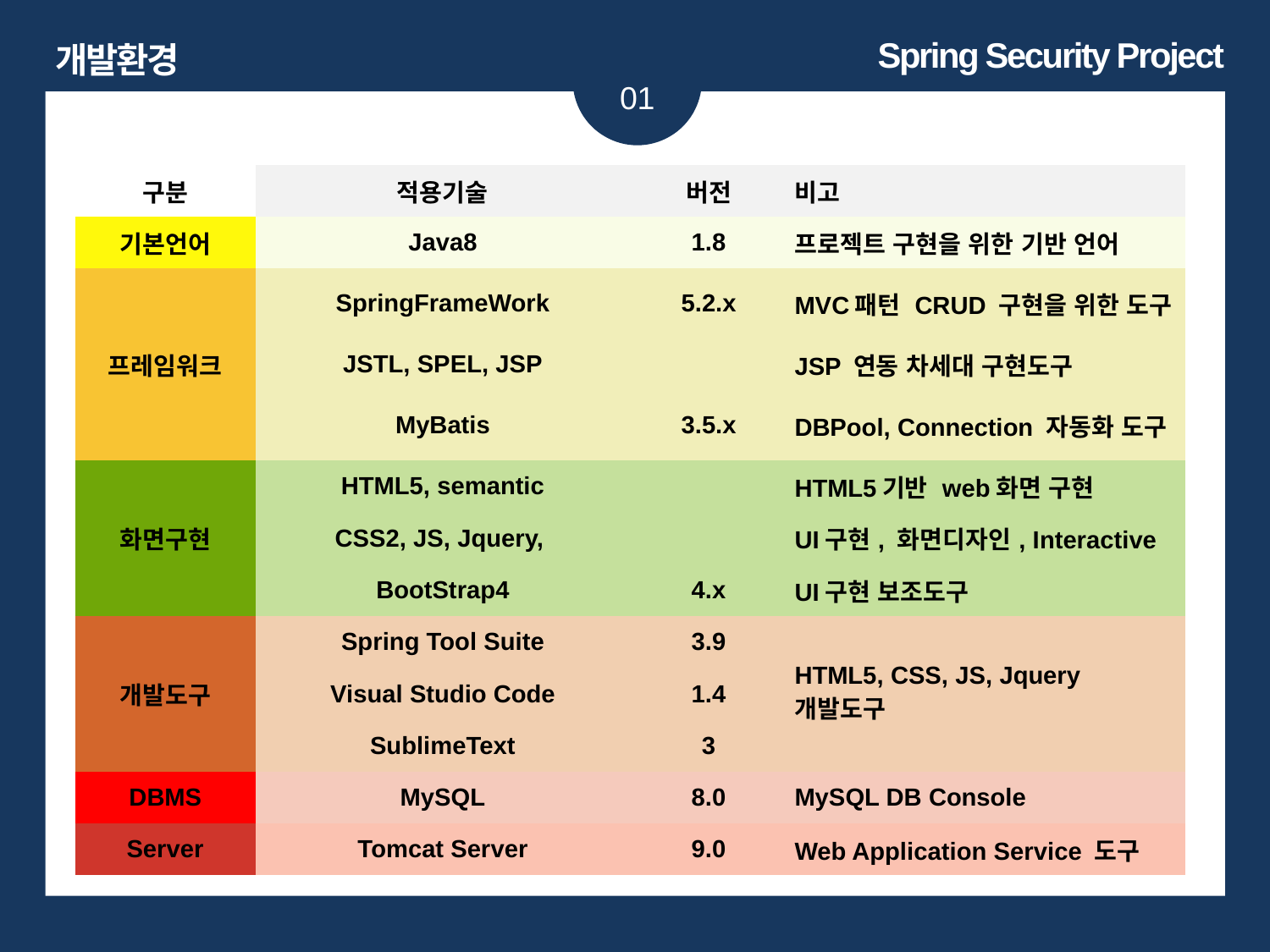

Spring Security Project
개발환경
01

| 구분 | 적용기술 | 버전 | 비고 |
| --- | --- | --- | --- |
| 기본언어 | Java8 | 1.8 | 프로젝트 구현을 위한 기반 언어 |
| 프레임워크 | SpringFrameWork | 5.2.x | MVC패턴 CRUD 구현을 위한 도구 |
|  | JSTL, SPEL, JSP |  | JSP 연동 차세대 구현도구 |
|  | MyBatis | 3.5.x | DBPool, Connection 자동화 도구 |
| 화면구현 | HTML5, semantic |  | HTML5기반 web화면 구현 |
|  | CSS2, JS, Jquery, |  | UI구현, 화면디자인, Interactive |
|  | BootStrap4 | 4.x | UI구현 보조도구 |
| 개발도구 | Spring Tool Suite | 3.9 | HTML5, CSS, JS, Jquery 개발도구 |
|  | Visual Studio Code | 1.4 |  |
|  | SublimeText | 3 |  |
| DBMS | MySQL | 8.0 | MySQL DB Console |
| Server | Tomcat Server | 9.0 | Web Application Service 도구 |